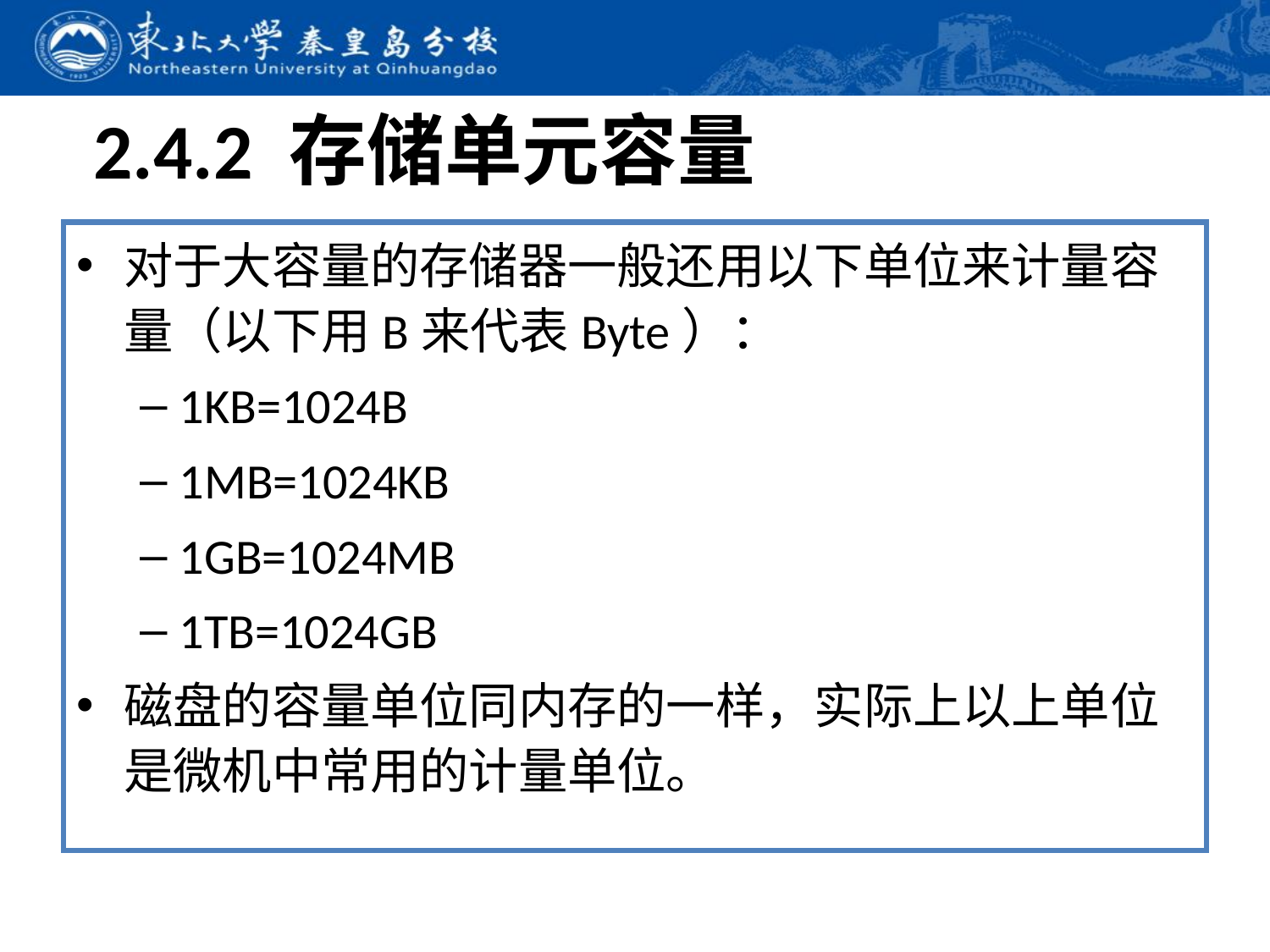

# 2.4.2 存储单元容量
对于大容量的存储器一般还用以下单位来计量容量（以下用B来代表Byte）：
1KB=1024B
1MB=1024KB
1GB=1024MB
1TB=1024GB
磁盘的容量单位同内存的一样，实际上以上单位是微机中常用的计量单位。